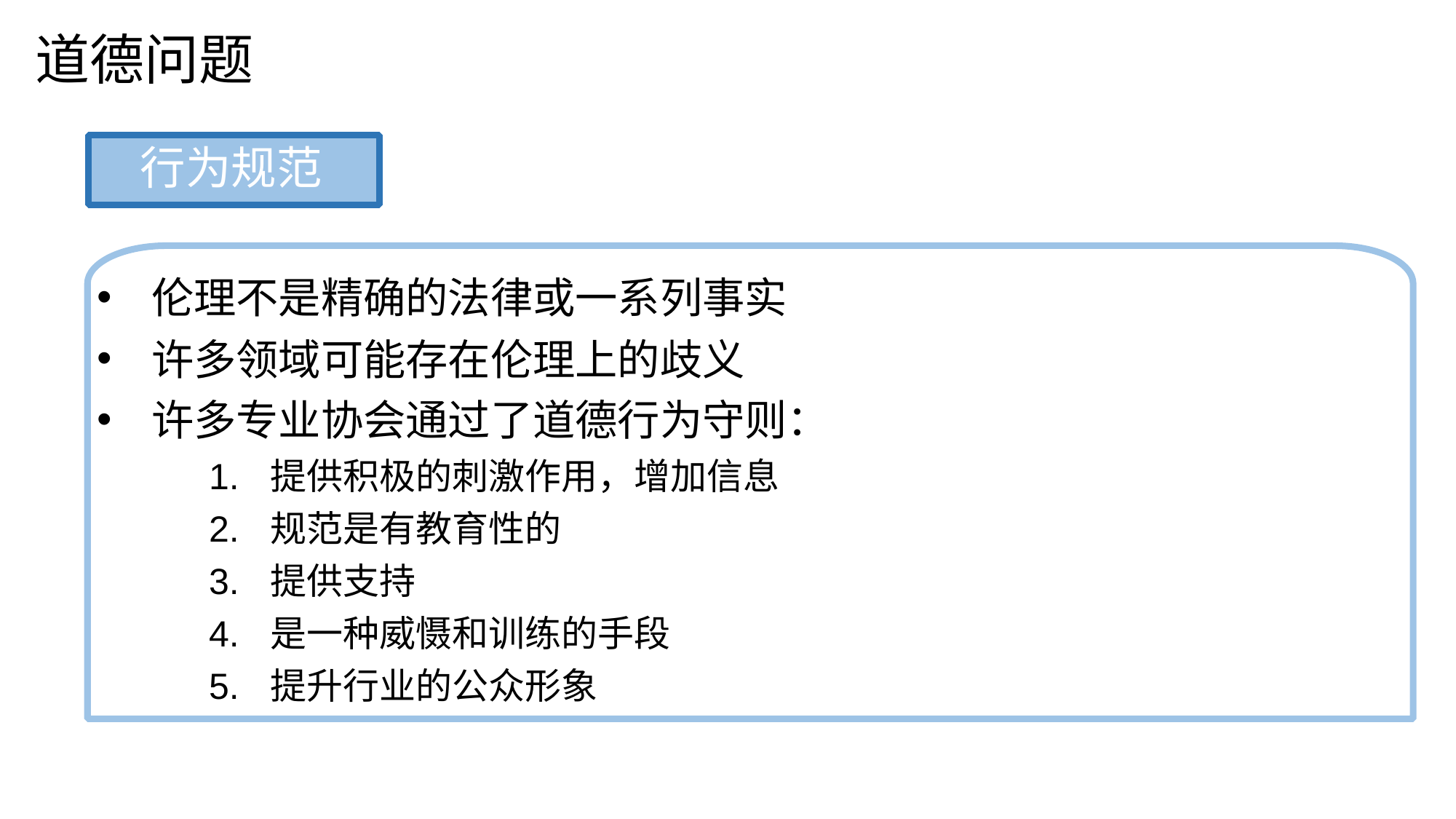

道德问题

行为规范
伦理不是精确的法律或一系列事实
许多领域可能存在伦理上的歧义
许多专业协会通过了道德行为守则：
提供积极的刺激作用，增加信息
规范是有教育性的
提供支持
是一种威慑和训练的手段
提升行业的公众形象